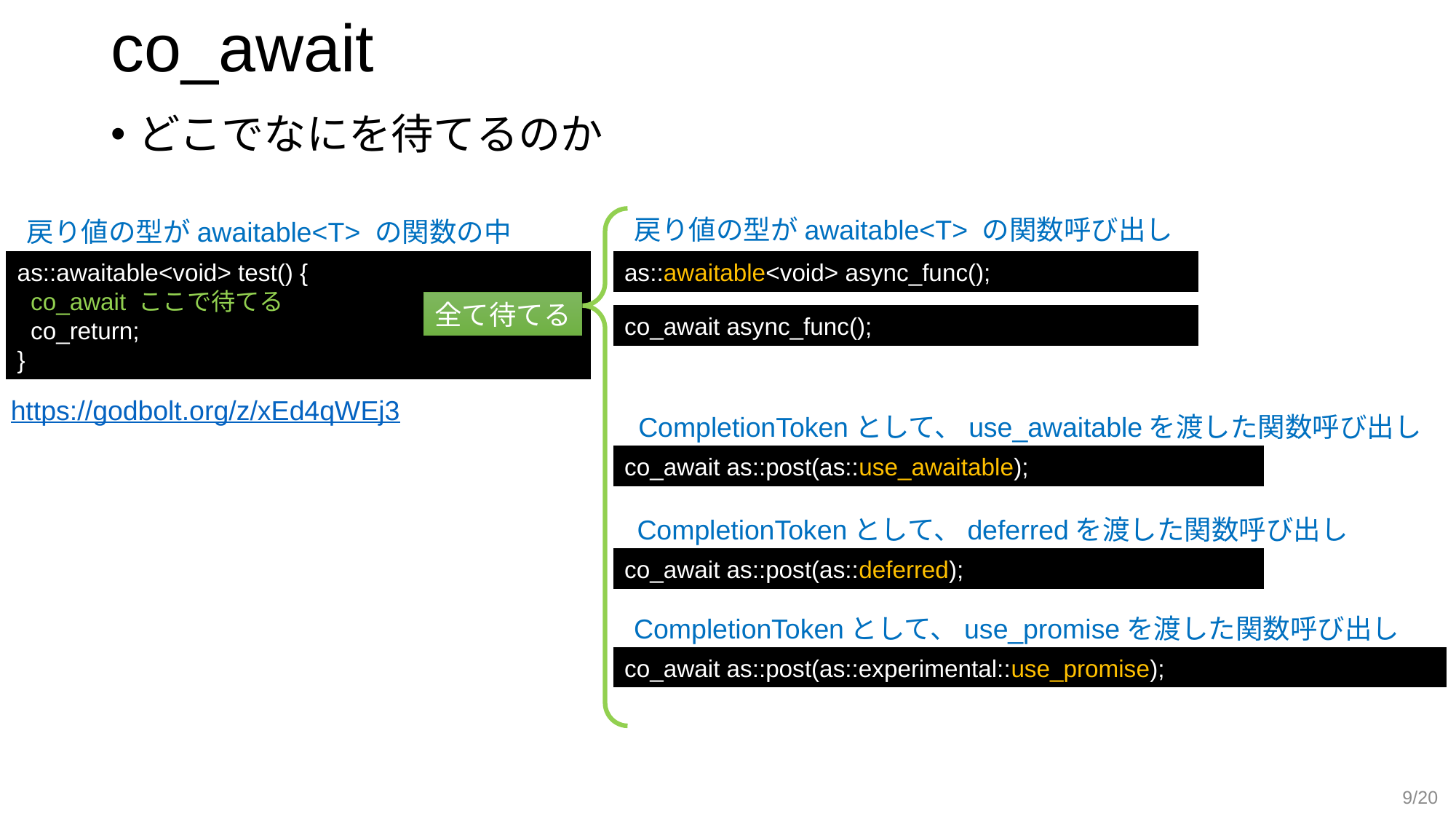

# co_await
どこでなにを待てるのか
戻り値の型がawaitable<T> の関数呼び出し

戻り値の型がawaitable<T> の関数の中
as::awaitable<void> test() {
  co_await ここで待てる
  co_return;
}
as::awaitable<void> async_func();
全て待てる
co_await async_func();
https://godbolt.org/z/xEd4qWEj3
CompletionTokenとして、use_awaitableを渡した関数呼び出し
co_await as::post(as::use_awaitable);
CompletionTokenとして、deferredを渡した関数呼び出し
co_await as::post(as::deferred);
CompletionTokenとして、use_promiseを渡した関数呼び出し
co_await as::post(as::experimental::use_promise);
9/20